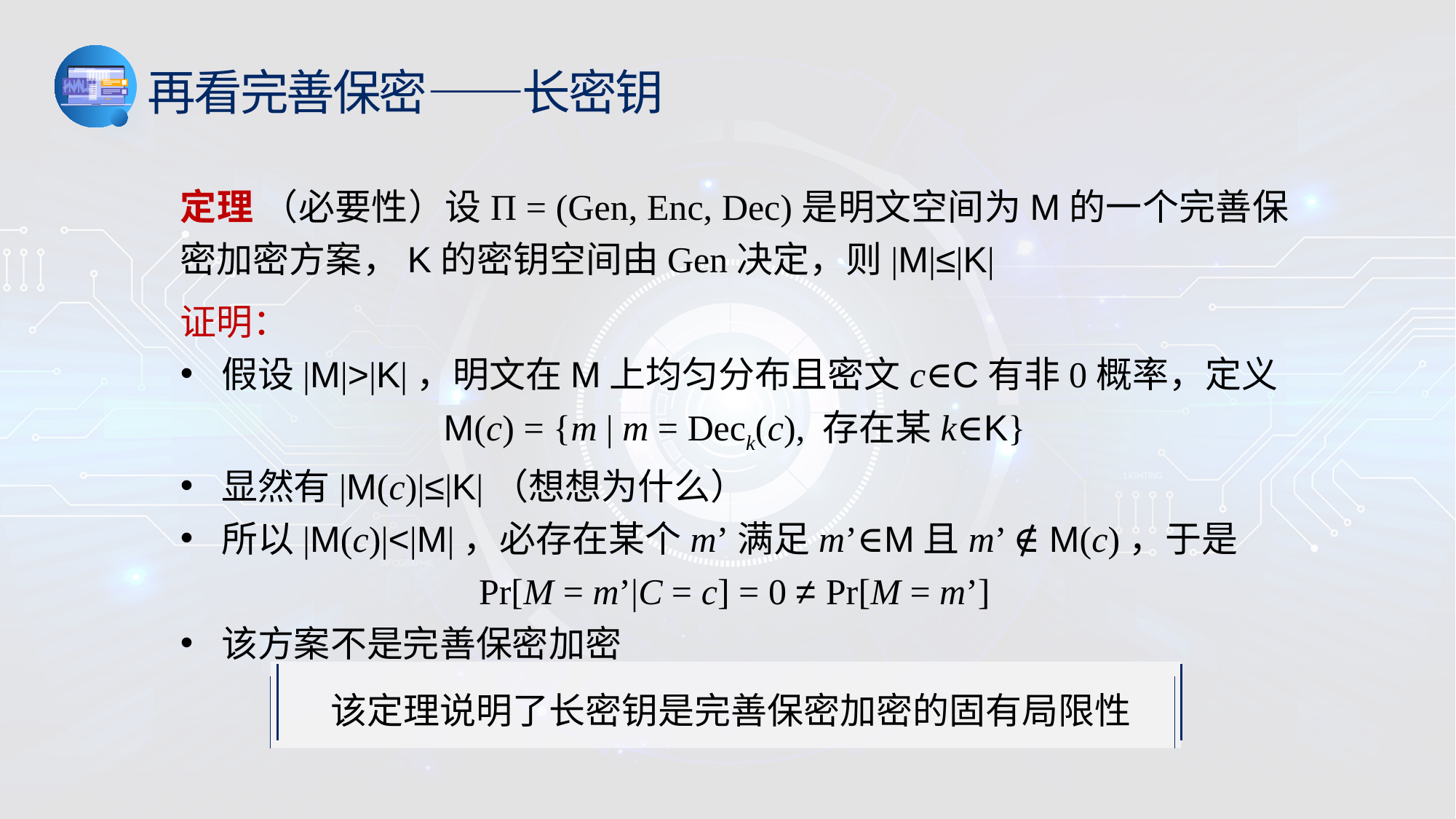

再看完善保密——长密钥

定理 （必要性）设Π = (Gen, Enc, Dec)是明文空间为M的一个完善保密加密方案，K的密钥空间由Gen决定，则|M|≤|K|
证明：
假设|M|>|K|，明文在M上均匀分布且密文c∈C有非0概率，定义
M(c) = {m | m = Deck(c), 存在某k∈K}
显然有|M(c)|≤|K|（想想为什么）
所以|M(c)|<|M|，必存在某个m’满足m’∈M且m’ ∉ M(c)，于是
Pr[M = m’|C = c] = 0 ≠ Pr[M = m’]
该方案不是完善保密加密

该定理说明了长密钥是完善保密加密的固有局限性